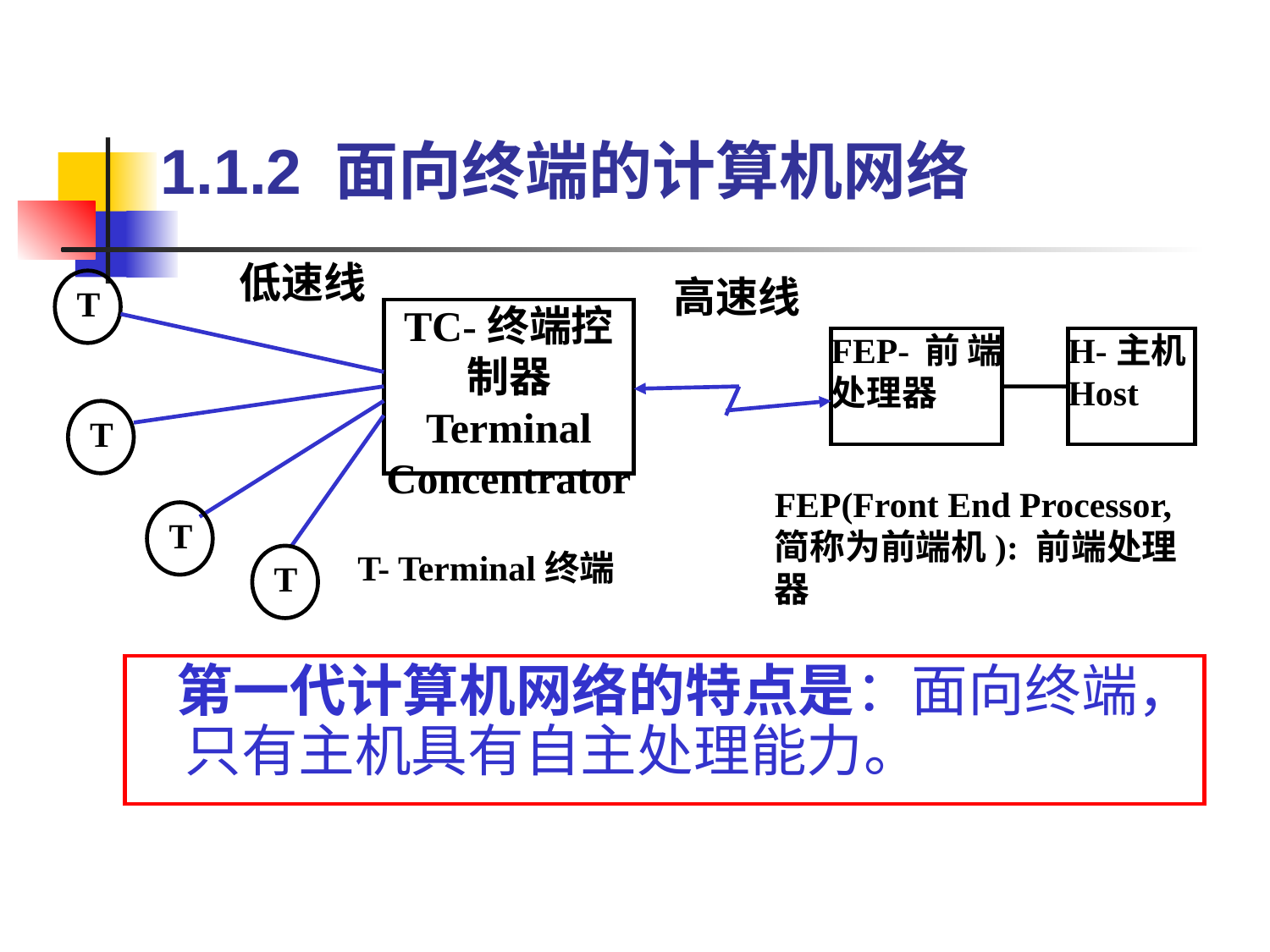

# 1.1.2 面向终端的计算机网络
低速线

T
高速线
TC-终端控制器 Terminal Concentrator

FEP-前端处理器
H-主机Host

T

T

T
T- Terminal终端
FEP(Front End Processor,简称为前端机): 前端处理器
  第一代计算机网络的特点是：面向终端，只有主机具有自主处理能力。